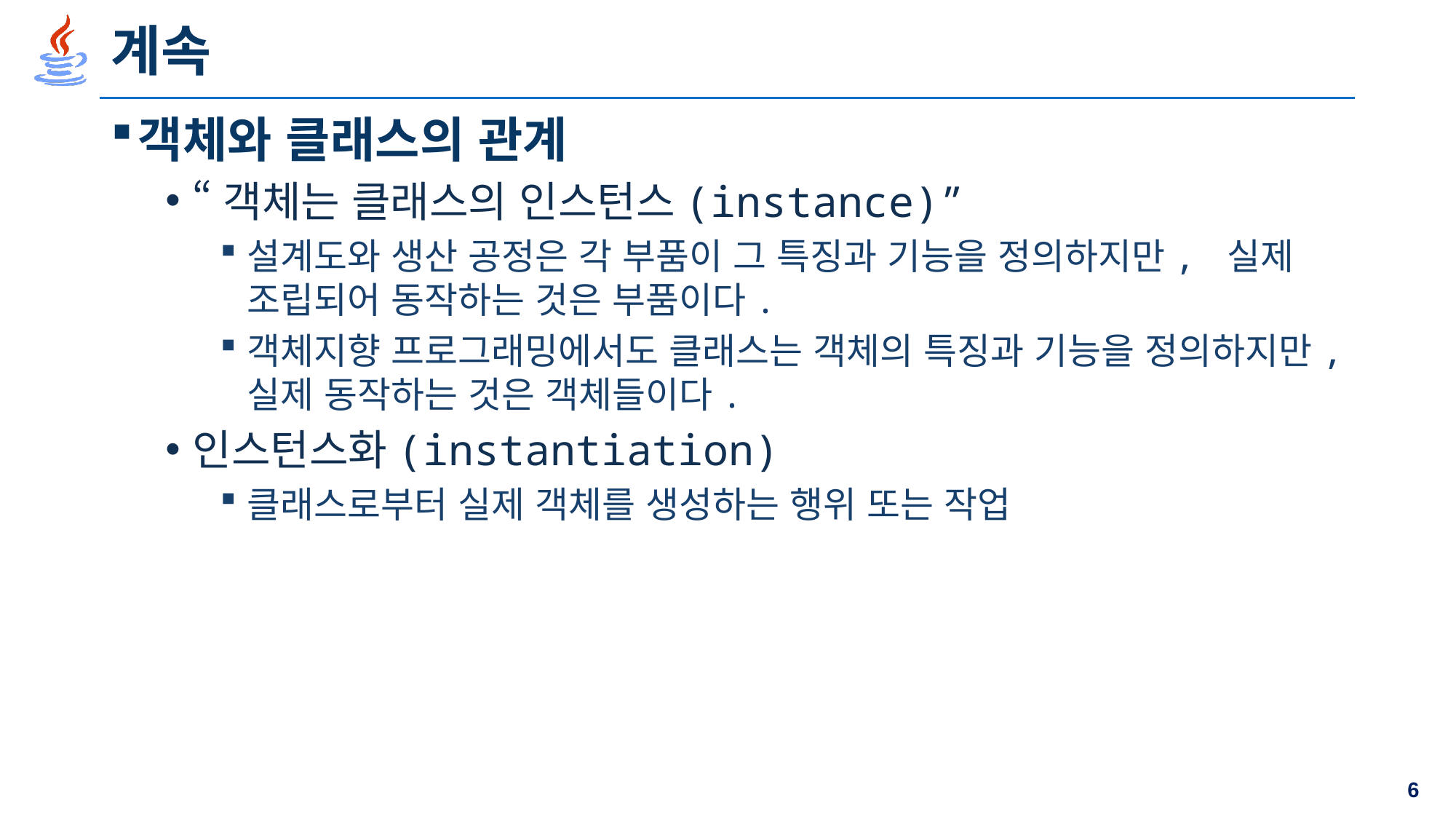

# 계속
객체와 클래스의 관계
“객체는 클래스의 인스턴스(instance)”
설계도와 생산 공정은 각 부품이 그 특징과 기능을 정의하지만, 실제 조립되어 동작하는 것은 부품이다.
객체지향 프로그래밍에서도 클래스는 객체의 특징과 기능을 정의하지만, 실제 동작하는 것은 객체들이다.
인스턴스화(instantiation)
클래스로부터 실제 객체를 생성하는 행위 또는 작업

6